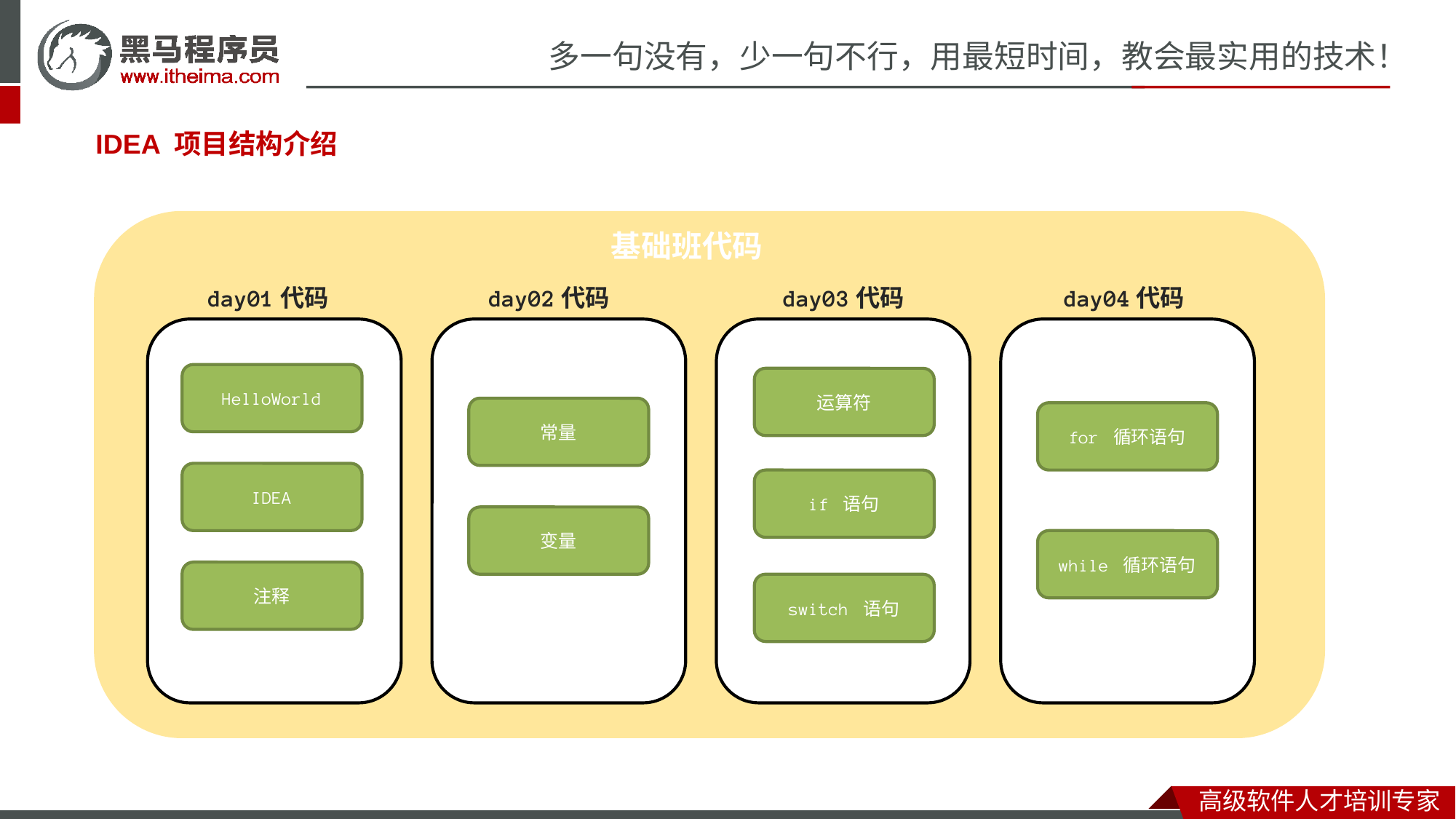

IDEA 项目结构介绍

基础班代码
day01代码
day02代码
day03代码
day04代码

HelloWorld
运算符
常量
for 循环语句
IDEA
if 语句
变量
while 循环语句
注释
switch 语句